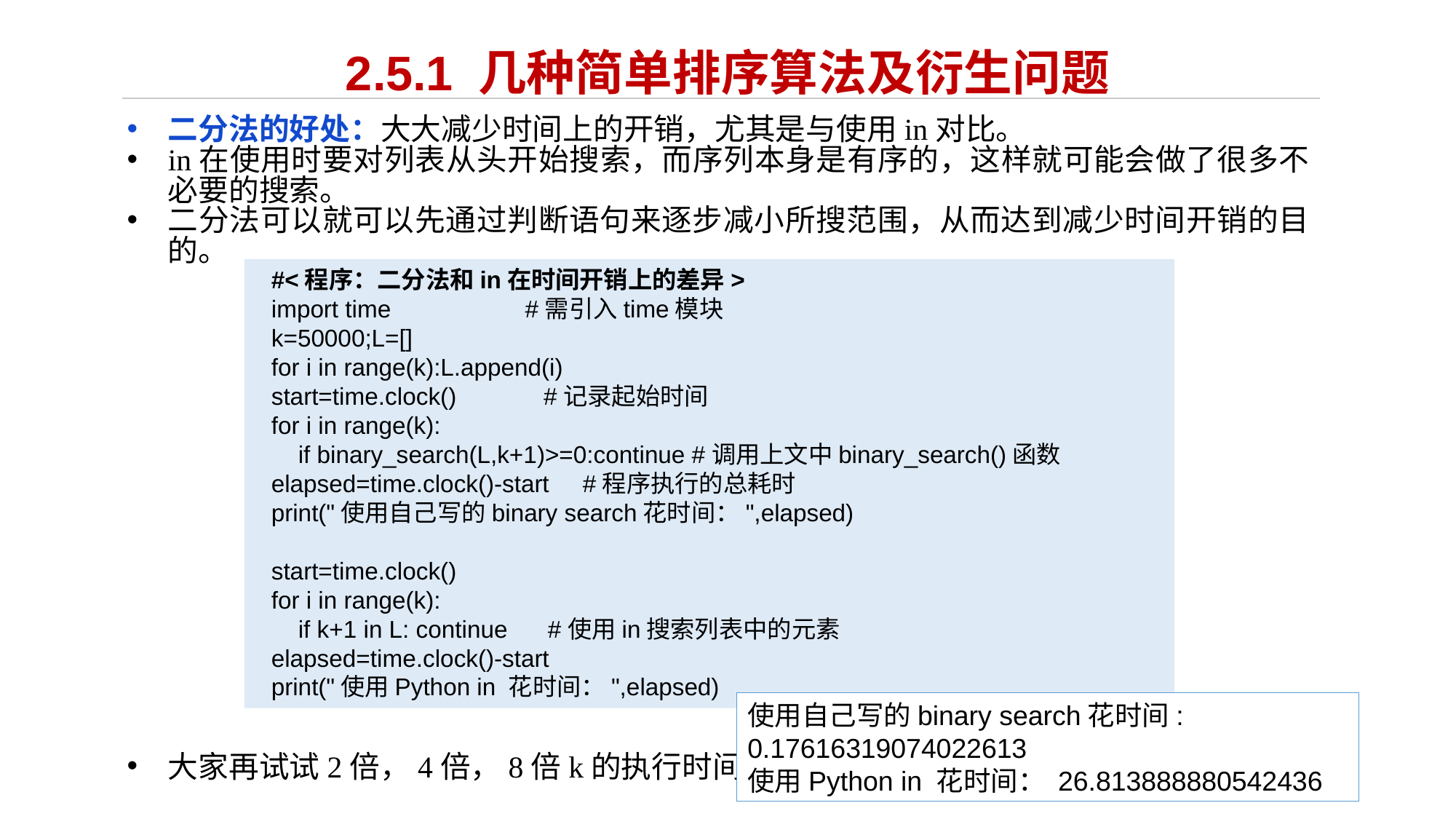

# 2.5.1 几种简单排序算法及衍生问题
二分法的好处：大大减少时间上的开销，尤其是与使用in对比。
in在使用时要对列表从头开始搜索，而序列本身是有序的，这样就可能会做了很多不必要的搜索。
二分法可以就可以先通过判断语句来逐步减小所搜范围，从而达到减少时间开销的目的。

大家再试试2倍，4倍，8倍k的执行时间。

#<程序：二分法和in在时间开销上的差异>
import time                    #需引入time模块
k=50000;L=[]
for i in range(k):L.append(i)
start=time.clock()             #记录起始时间
for i in range(k):
    if binary_search(L,k+1)>=0:continue #调用上文中binary_search()函数
elapsed=time.clock()-start     #程序执行的总耗时
print("使用自己写的binary search花时间：",elapsed)

start=time.clock()
for i in range(k):
    if k+1 in L: continue      #使用in搜索列表中的元素
elapsed=time.clock()-start
print("使用Python in 花时间：",elapsed)
使用自己写的binary search花时间: 0.17616319074022613
使用Python in 花时间： 26.813888880542436